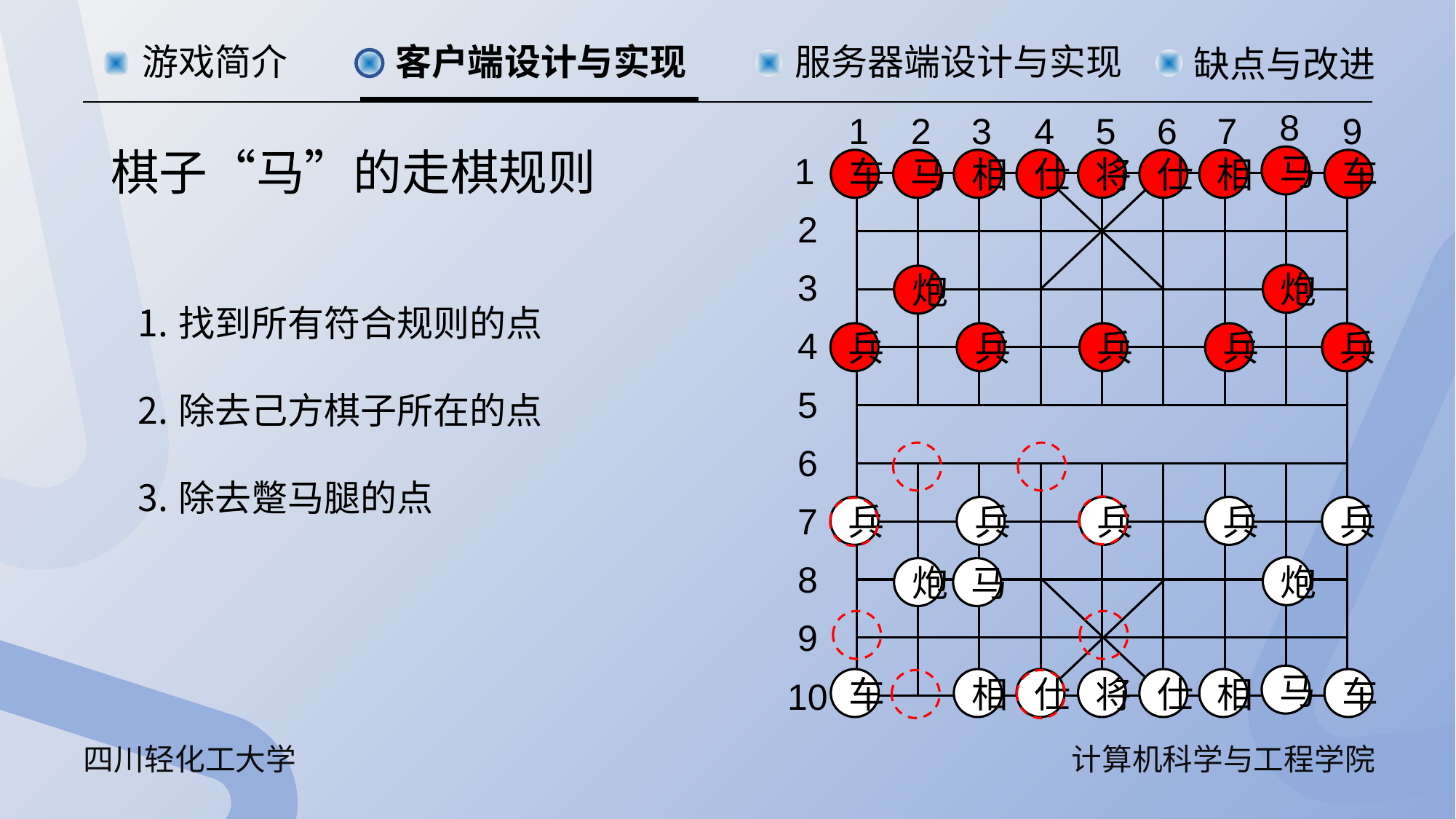

游戏简介
客户端设计与实现
服务器端设计与实现
缺点与改进

8
1
2
3
4
5
6
7
9
1
2
3
4
5
6
7
8
9
10
棋子“马”的走棋规则
马
车
马
相
仕
将
仕
相
车
找到所有符合规则的点
除去己方棋子所在的点
除去蹩马腿的点
炮
炮

兵
兵
兵
兵
兵

兵
兵
兵
兵
兵

炮
炮
马

马
车
相
仕
将
仕
相
车

四川轻化工大学
计算机科学与工程学院